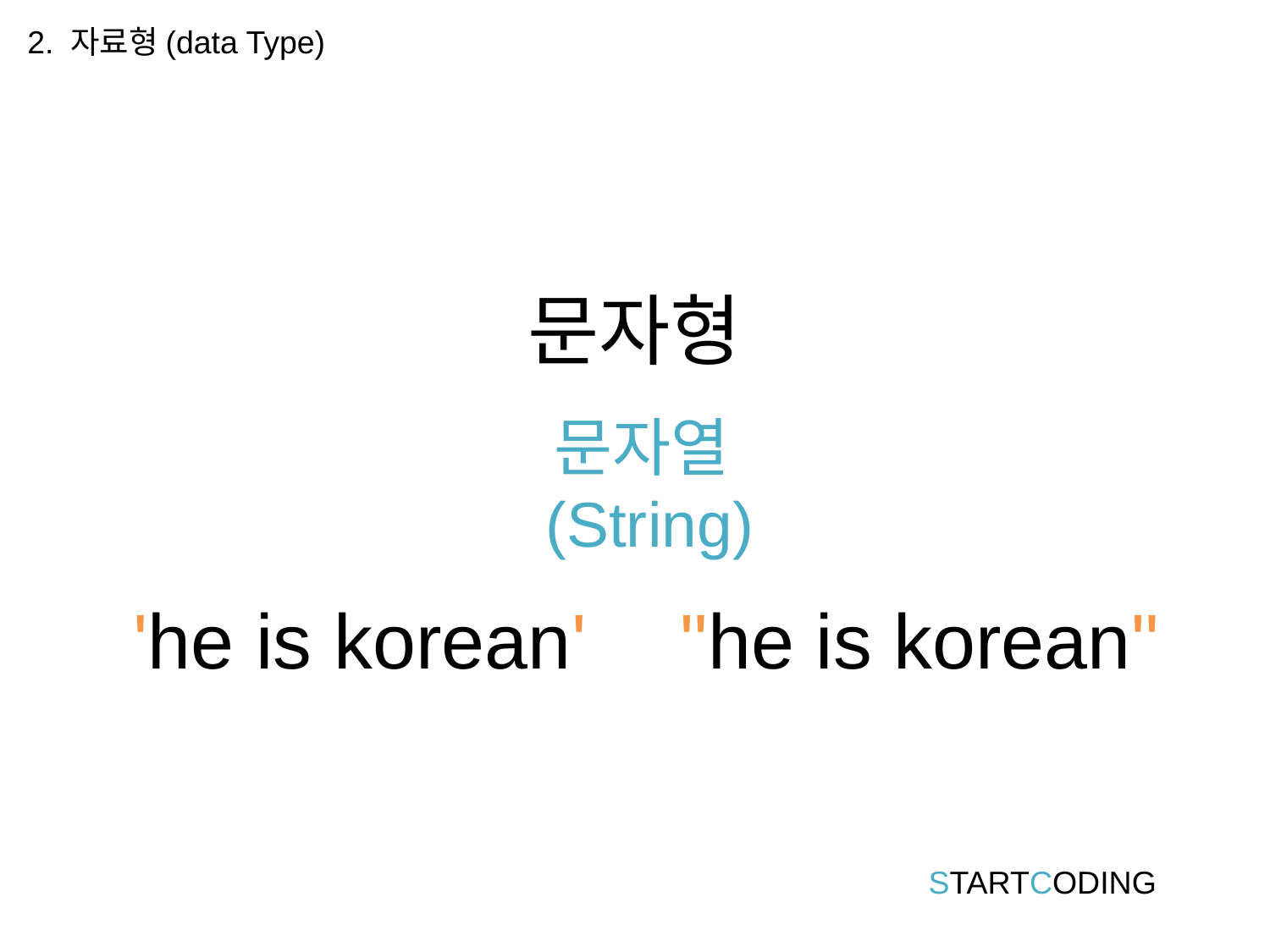

2. 자료형(data Type)
# 문자형

문자열(String)
'he is korean'
"he is korean"
STARTCODING